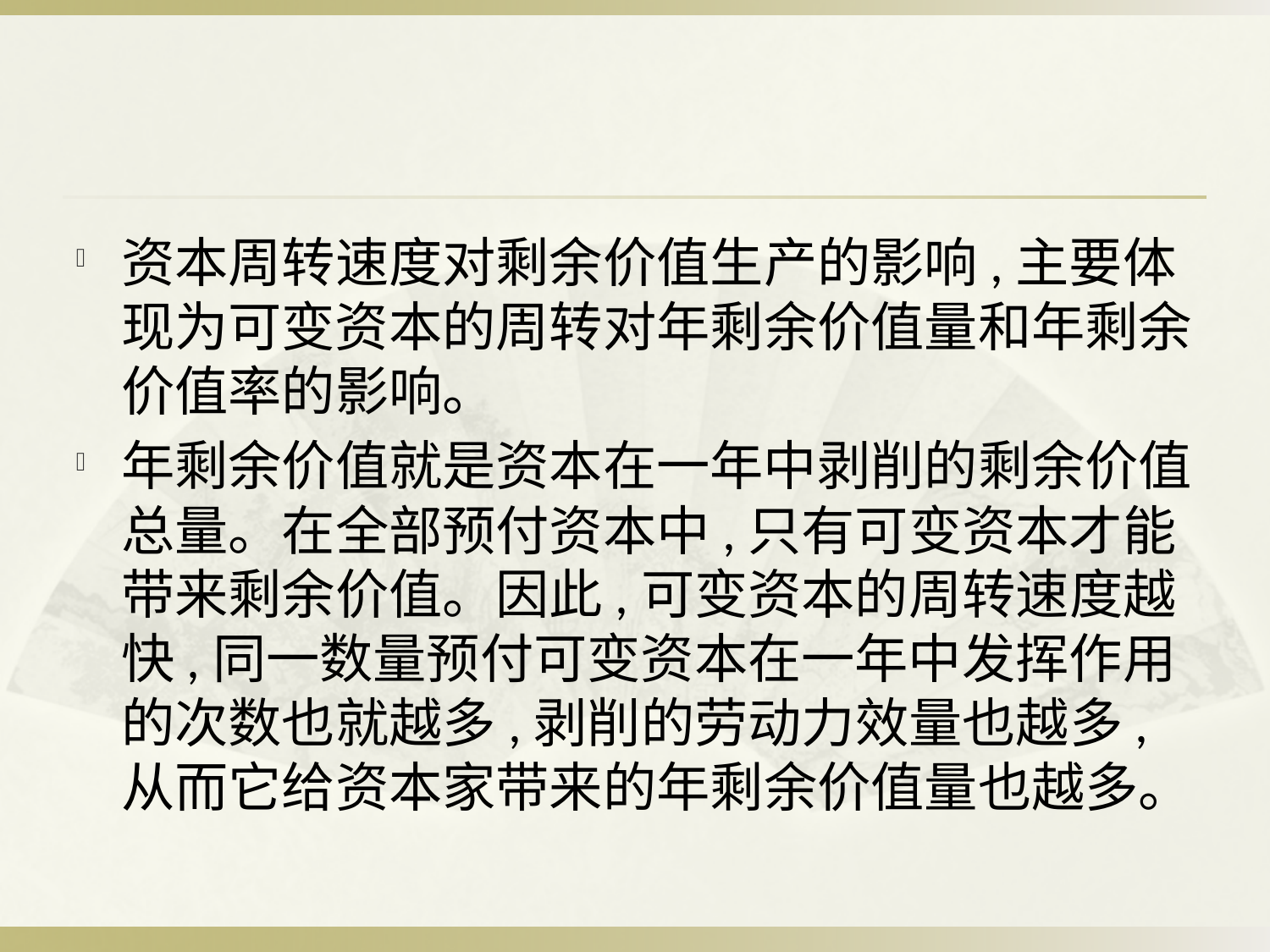

#
资本周转速度对剩余价值生产的影响,主要体现为可变资本的周转对年剩余价值量和年剩余价值率的影响。
年剩余价值就是资本在一年中剥削的剩余价值总量。在全部预付资本中,只有可变资本才能带来剩余价值。因此,可变资本的周转速度越快,同一数量预付可变资本在一年中发挥作用的次数也就越多,剥削的劳动力效量也越多,从而它给资本家带来的年剩余价值量也越多。